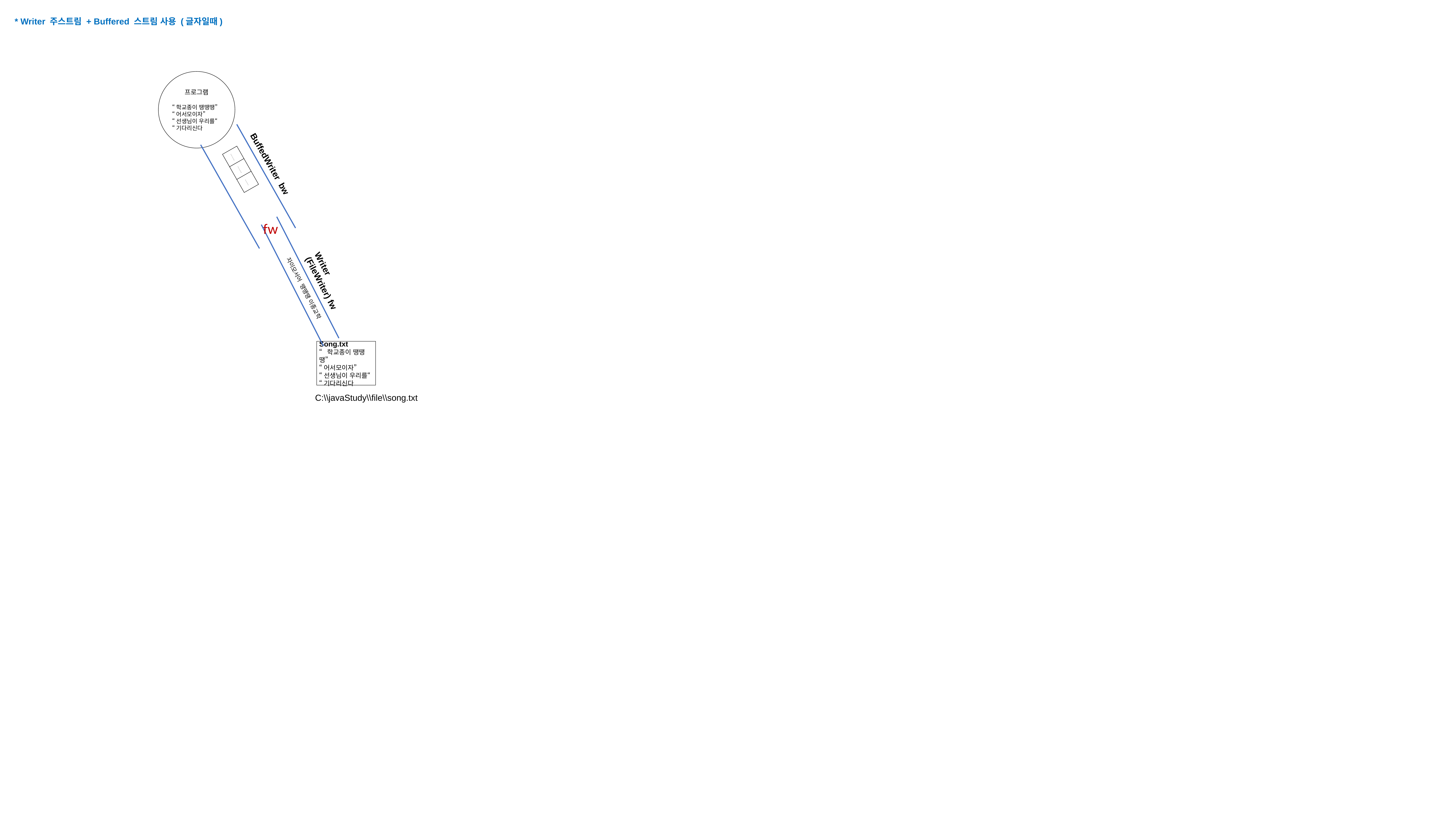

* Writer 주스트림 + Buffered 스트림 사용 (글자일때)

프로그램

“학교종이 땡땡땡”
“어서모이자”
“선생님이 우리를“
“기다리신다
BuffedWriter  bw
……..
…….
……..
Writer
(FileWriter) fw
자이모서어  땡땡땡 이종교학
fw
Song.txt
“학교종이 땡땡땡”
“어서모이자”
“선생님이 우리를“
“기다리신다
C:\\javaStudy\\file\\song.txt